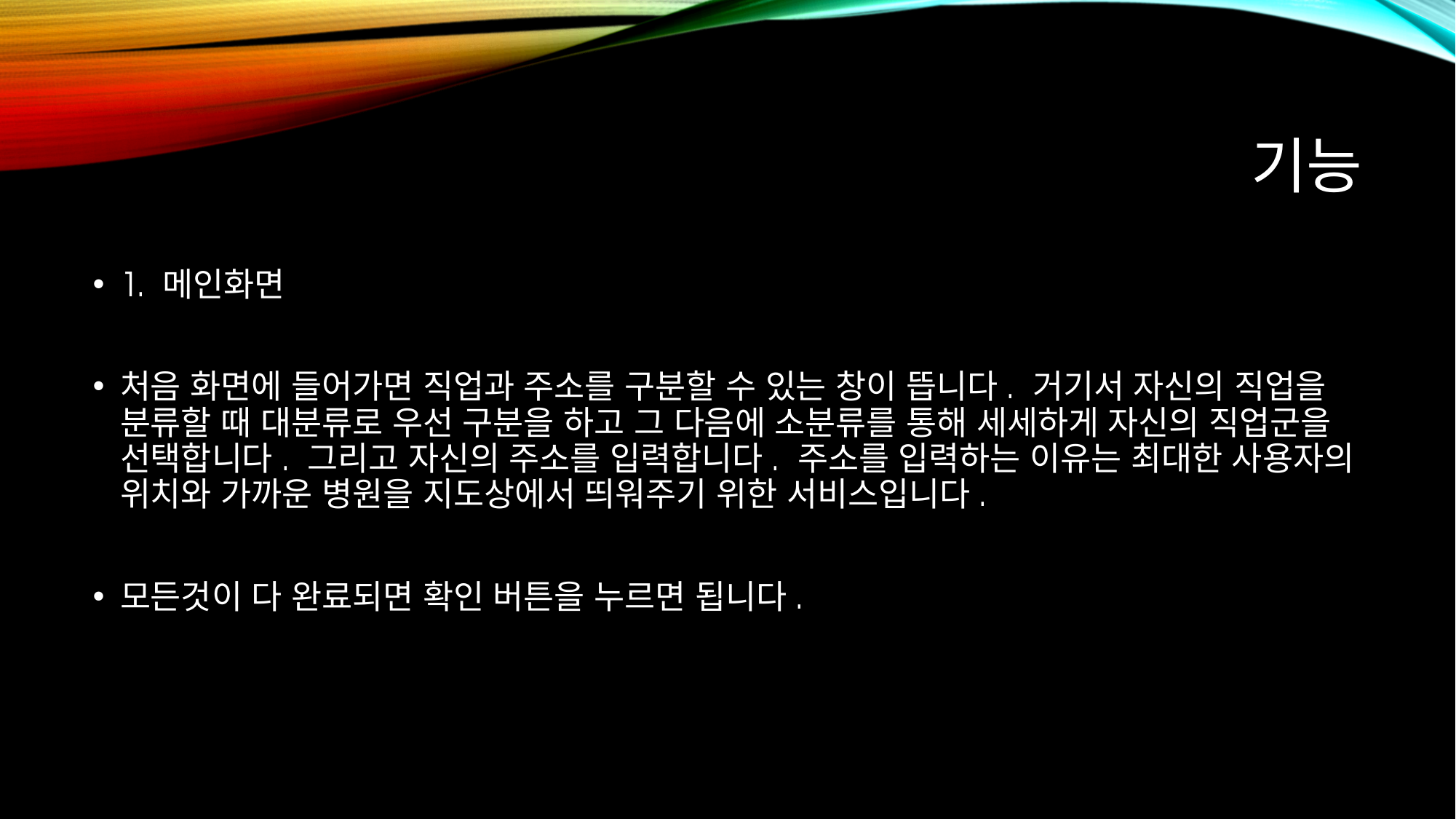

# 기능
1. 메인화면

처음 화면에 들어가면 직업과 주소를 구분할 수 있는 창이 뜹니다. 거기서 자신의 직업을 분류할 때 대분류로 우선 구분을 하고 그 다음에 소분류를 통해 세세하게 자신의 직업군을 선택합니다. 그리고 자신의 주소를 입력합니다. 주소를 입력하는 이유는 최대한 사용자의 위치와 가까운 병원을 지도상에서 띄워주기 위한 서비스입니다.

모든것이 다 완료되면 확인 버튼을 누르면 됩니다.